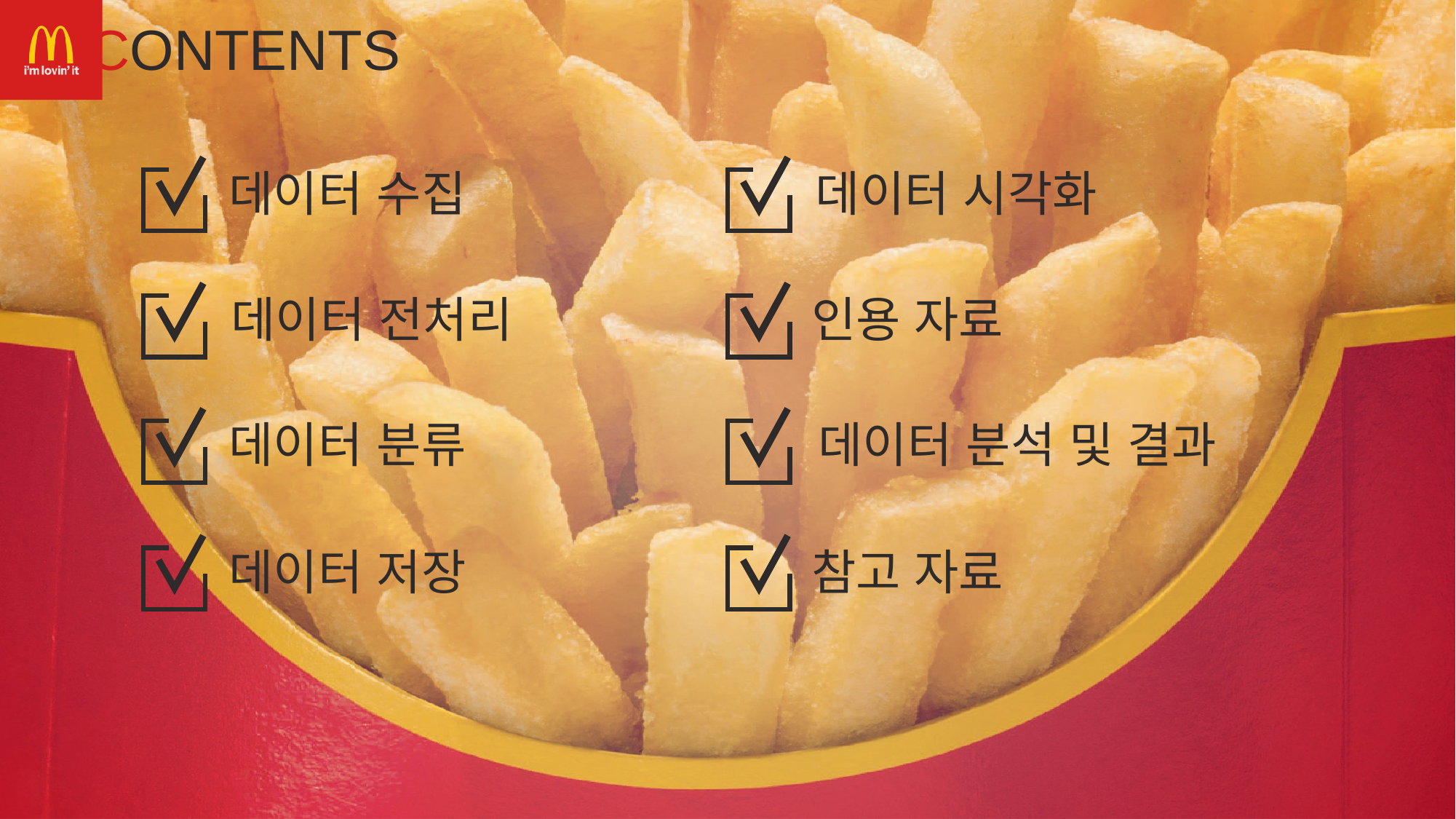

CONTENTS

데이터 수집

데이터 시각화

데이터 전처리

인용 자료

데이터 분류

데이터 분석 및 결과

데이터 저장

참고 자료